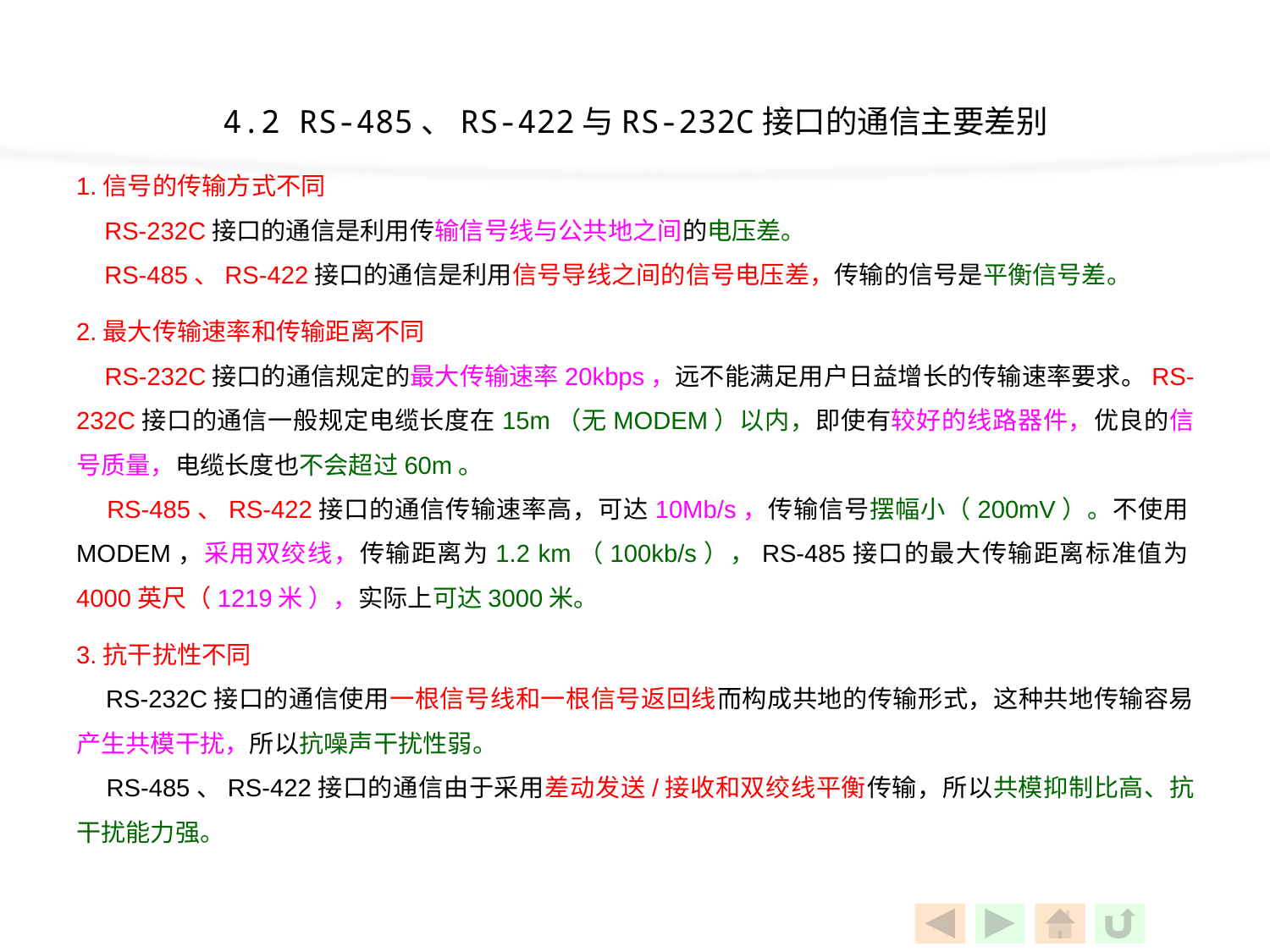

4.2 RS-485、RS-422与RS-232C接口的通信主要差别
1.信号的传输方式不同
    RS-232C接口的通信是利用传输信号线与公共地之间的电压差。
    RS-485、RS-422接口的通信是利用信号导线之间的信号电压差，传输的信号是平衡信号差。
2.最大传输速率和传输距离不同
    RS-232C接口的通信规定的最大传输速率20kbps，远不能满足用户日益增长的传输速率要求。RS-232C接口的通信一般规定电缆长度在15m（无MODEM）以内，即使有较好的线路器件，优良的信号质量，电缆长度也不会超过60m。
    RS-485、RS-422接口的通信传输速率高，可达10Mb/s，传输信号摆幅小（200mV）。不使用MODEM，采用双绞线，传输距离为1.2 km（100kb/s），RS-485接口的最大传输距离标准值为4000英尺（1219米 ），实际上可达3000米。
3.抗干扰性不同
    RS-232C接口的通信使用一根信号线和一根信号返回线而构成共地的传输形式，这种共地传输容易产生共模干扰，所以抗噪声干扰性弱。
    RS-485、RS-422接口的通信由于采用差动发送/接收和双绞线平衡传输，所以共模抑制比高、抗干扰能力强。